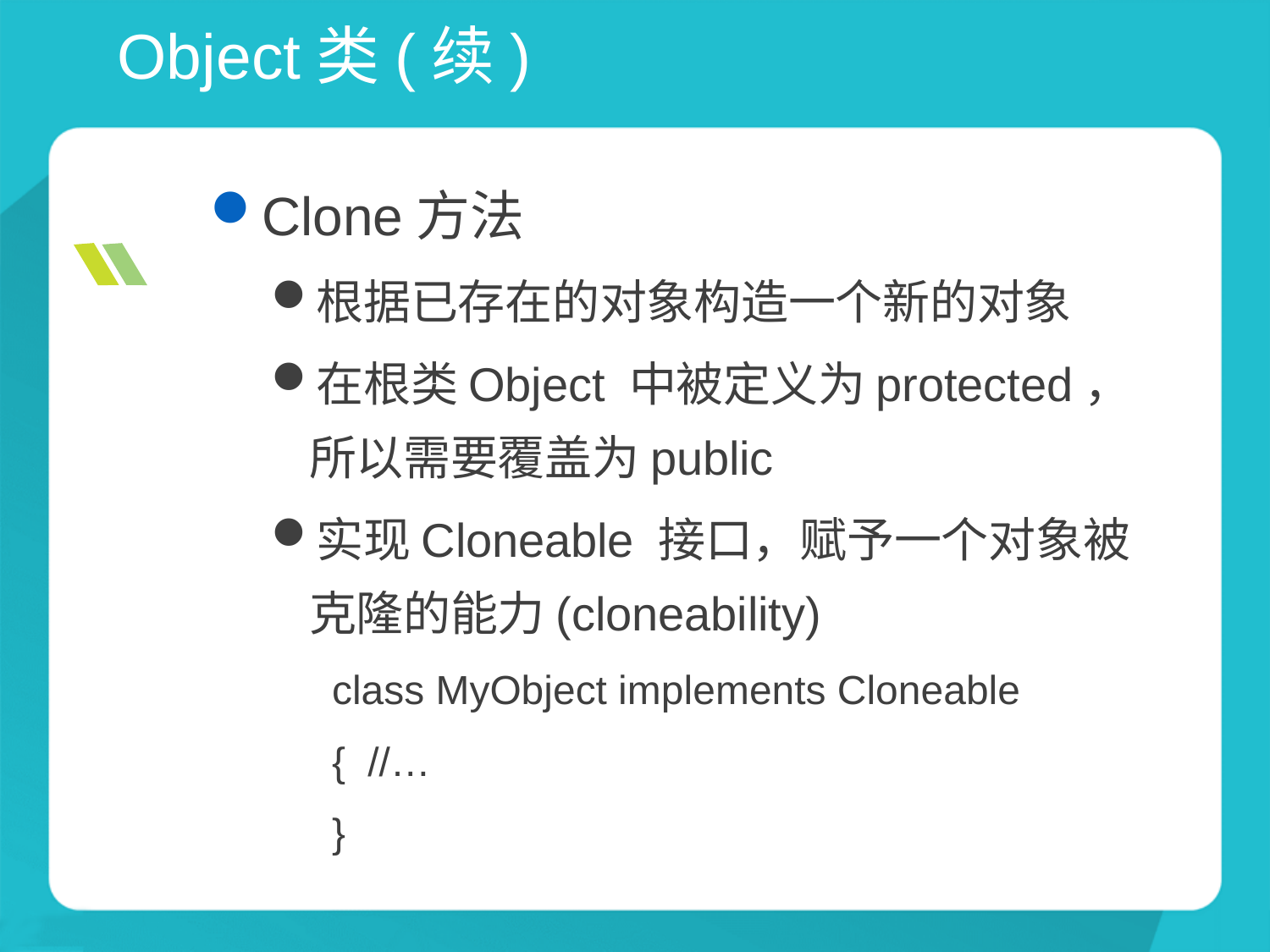

# Object类(续)
Clone方法
根据已存在的对象构造一个新的对象
在根类Object 中被定义为protected，所以需要覆盖为public
实现Cloneable 接口，赋予一个对象被克隆的能力(cloneability)
class MyObject implements Cloneable
{  //…
}